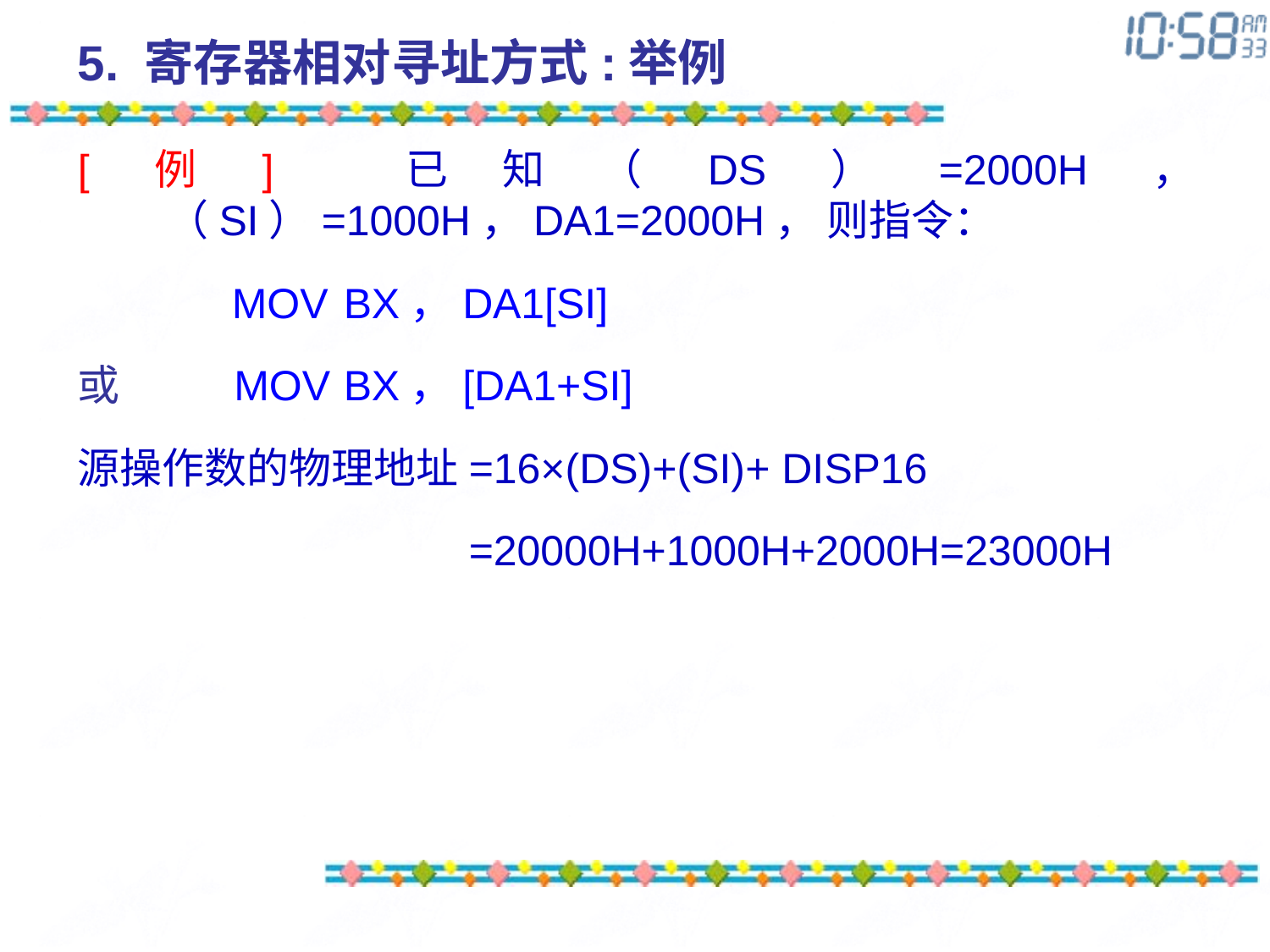

# 5. 寄存器相对寻址方式:举例
[例] 已知（DS）=2000H，（SI）=1000H，DA1=2000H， 则指令：
             MOV	 BX，DA1[SI]
或 	  MOV	 BX，[DA1+SI]
源操作数的物理地址=16×(DS)+(SI)+ DISP16
                                 =20000H+1000H+2000H=23000H